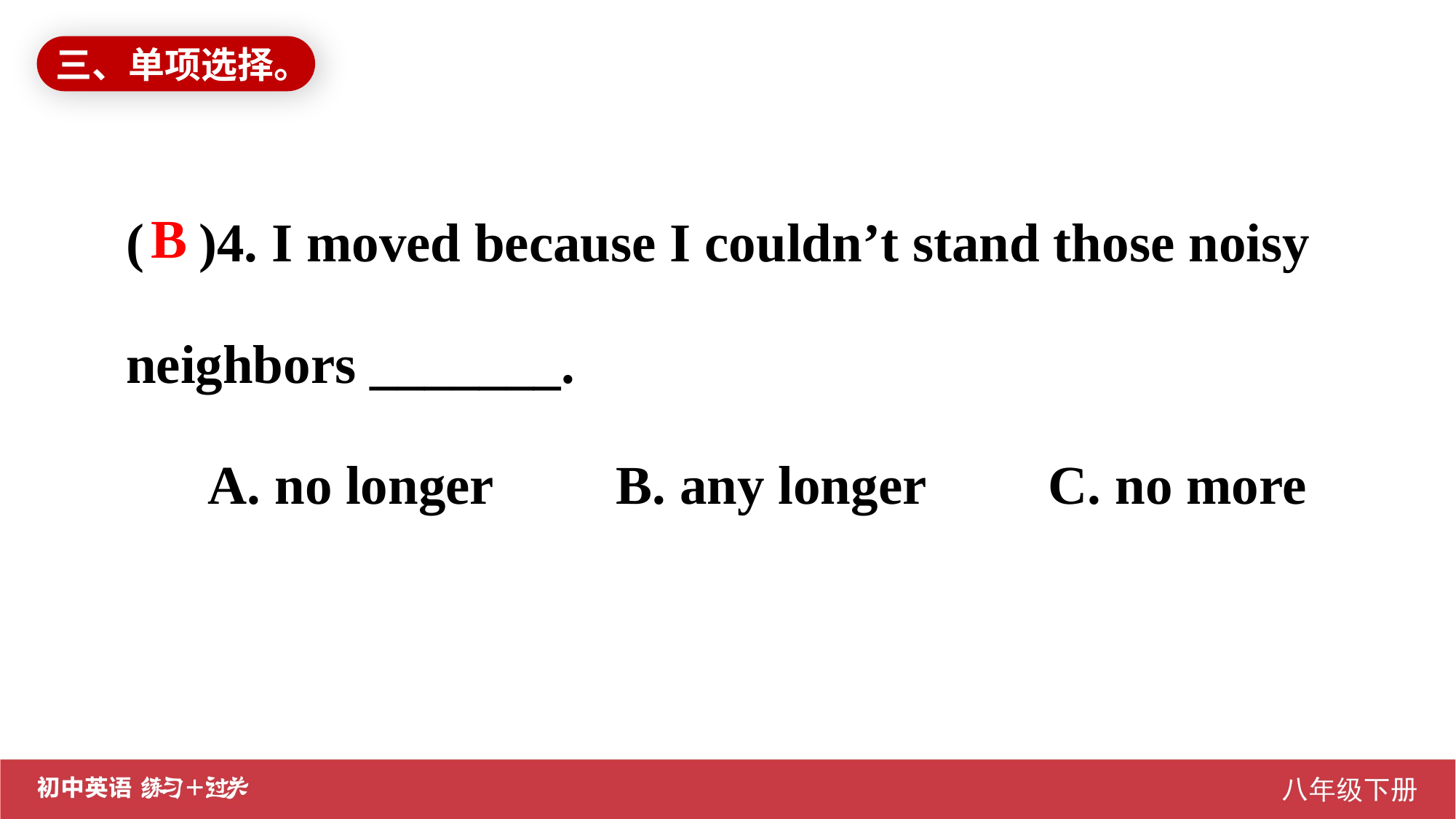

三、单项选择。
(    )4. I moved because I couldn’t stand those noisy neighbors _______.
      A. no longer         B. any longer         C. no more
B